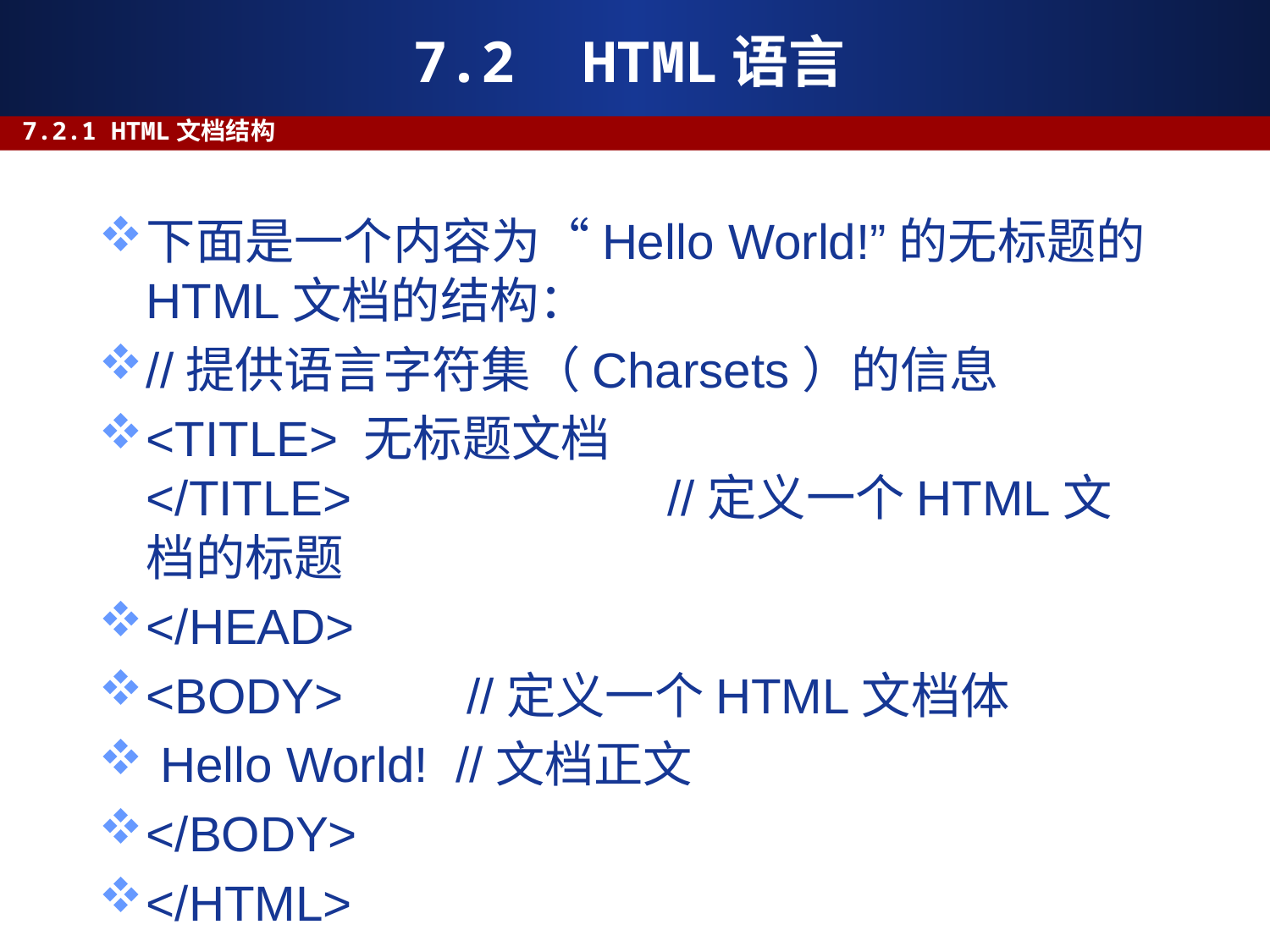

# 7.2  HTML语言
7.2.1 HTML文档结构
下面是一个内容为“Hello World!”的无标题的HTML文档的结构：
//提供语言字符集（Charsets）的信息
<TITLE> 无标题文档 </TITLE>                       //定义一个HTML文档的标题
</HEAD>
<BODY>         //定义一个HTML文档体
 Hello World!  //文档正文
</BODY>
</HTML>